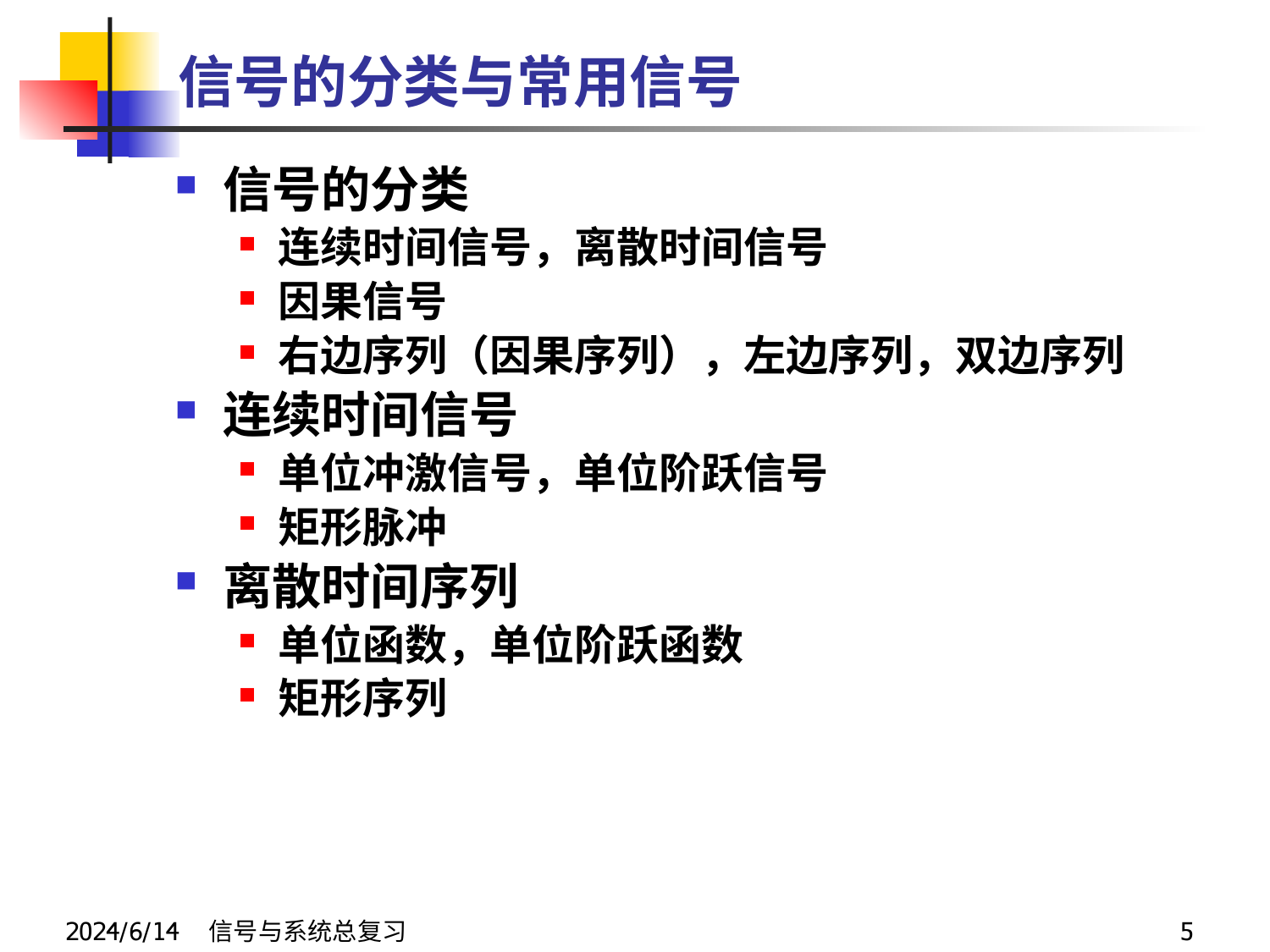

信号的分类与常用信号
信号的分类
连续时间信号，离散时间信号
因果信号
右边序列（因果序列），左边序列，双边序列
连续时间信号
单位冲激信号，单位阶跃信号
矩形脉冲
离散时间序列
单位函数，单位阶跃函数
矩形序列
2024/6/14   信号与系统总复习
5